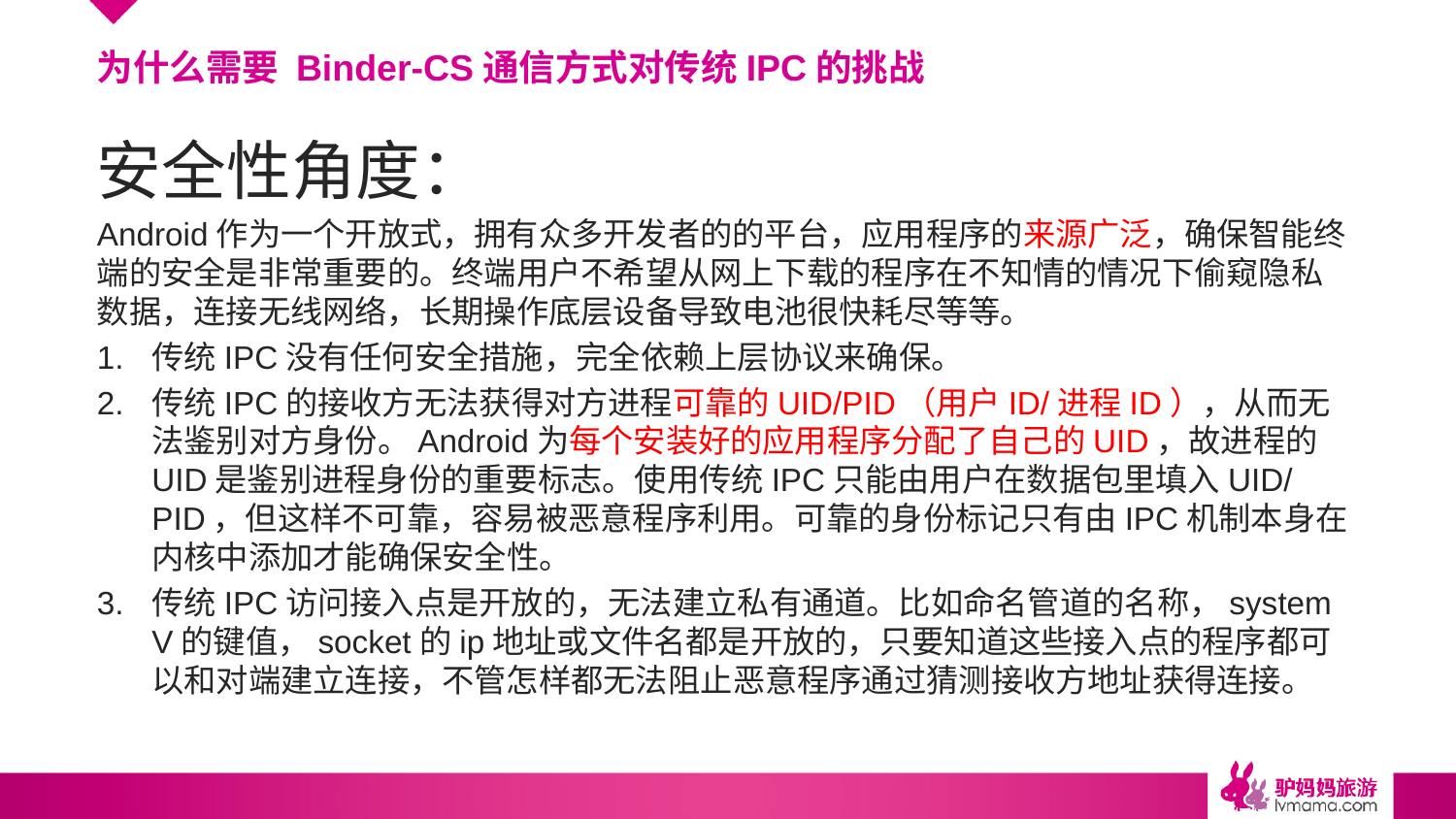

# 为什么需要 Binder-CS通信方式对传统IPC的挑战
安全性角度：
Android作为一个开放式，拥有众多开发者的的平台，应用程序的来源广泛，确保智能终端的安全是非常重要的。终端用户不希望从网上下载的程序在不知情的情况下偷窥隐私数据，连接无线网络，长期操作底层设备导致电池很快耗尽等等。
传统IPC没有任何安全措施，完全依赖上层协议来确保。
传统IPC的接收方无法获得对方进程可靠的UID/PID（用户ID/进程ID），从而无法鉴别对方身份。Android为每个安装好的应用程序分配了自己的UID，故进程的UID是鉴别进程身份的重要标志。使用传统IPC只能由用户在数据包里填入UID/PID，但这样不可靠，容易被恶意程序利用。可靠的身份标记只有由IPC机制本身在内核中添加才能确保安全性。
传统IPC访问接入点是开放的，无法建立私有通道。比如命名管道的名称，system V的键值，socket的ip地址或文件名都是开放的，只要知道这些接入点的程序都可以和对端建立连接，不管怎样都无法阻止恶意程序通过猜测接收方地址获得连接。